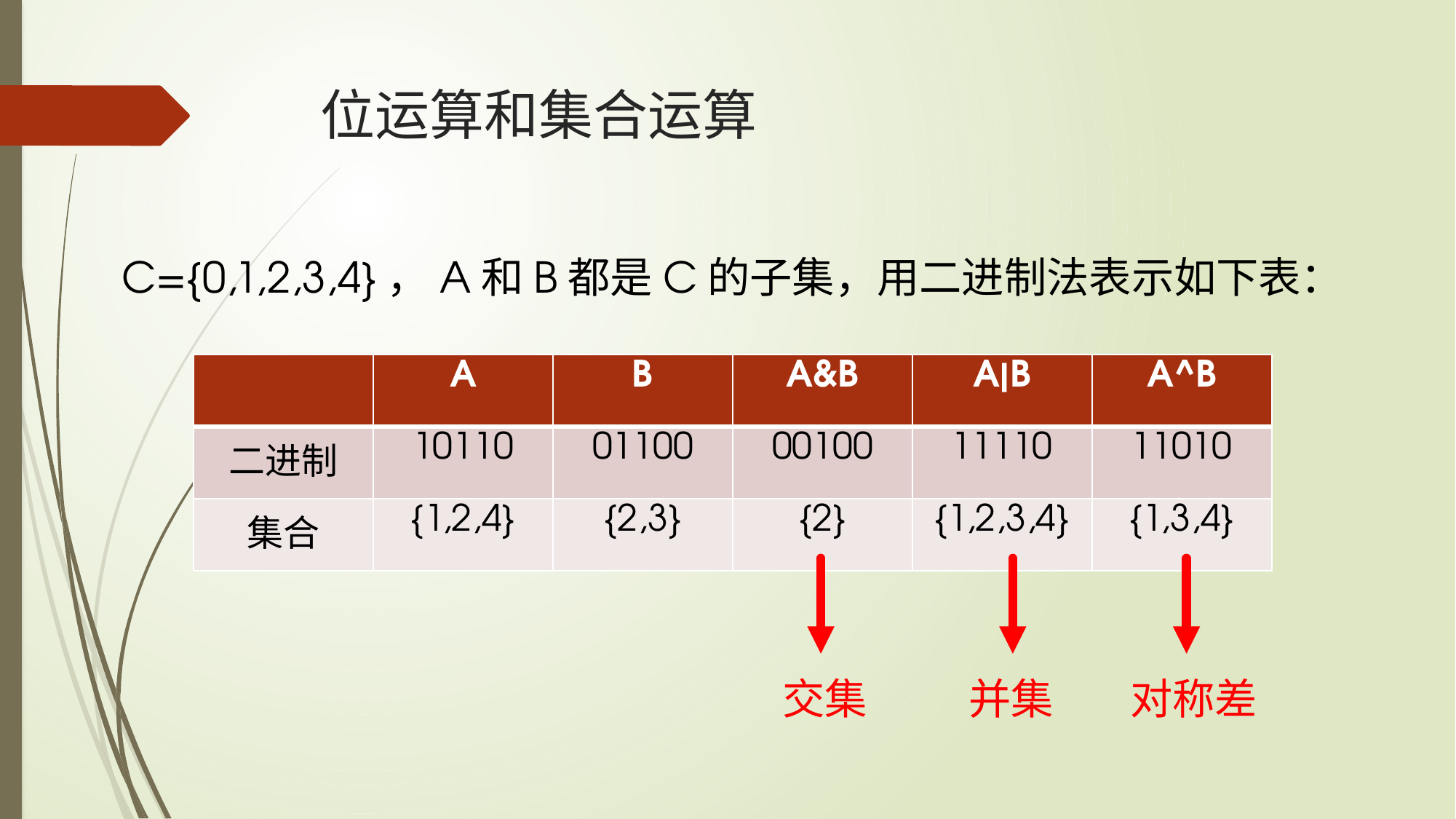

# 位运算和集合运算
C={0,1,2,3,4}，A和B都是C的子集，用二进制法表示如下表：
|  | A | B | A&B | A|B | A^B |
| --- | --- | --- | --- | --- | --- |
| 二进制 | 10110 | 01100 | 00100 | 11110 | 11010 |
| 集合 | {1,2,4} | {2,3} | {2} | {1,2,3,4} | {1,3,4} |
并集
对称差
交集